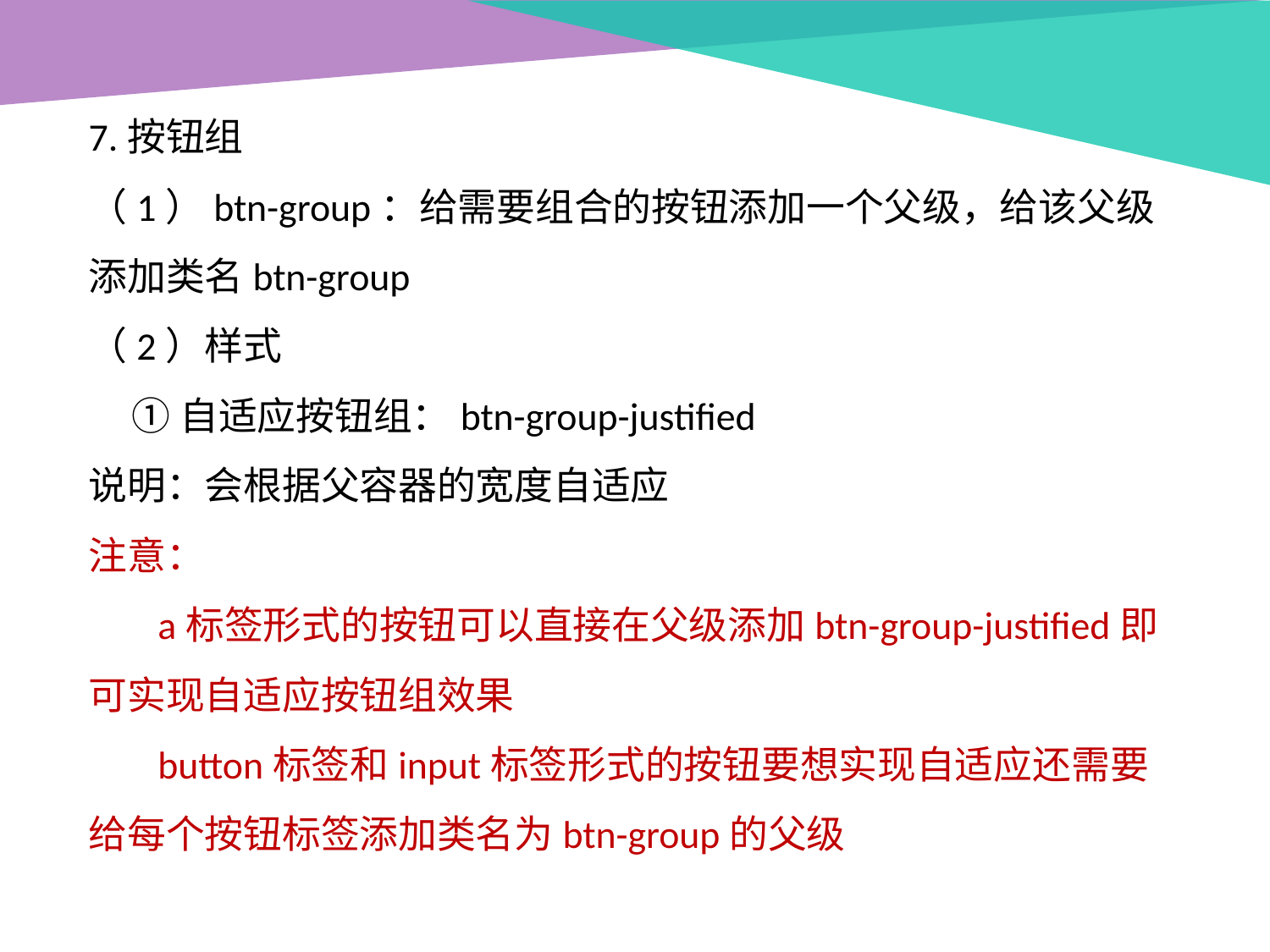

7.按钮组
（1）btn-group：给需要组合的按钮添加一个父级，给该父级添加类名btn-group
（2）样式
     ①自适应按钮组：btn-group-justified
说明：会根据父容器的宽度自适应
注意：
        a标签形式的按钮可以直接在父级添加btn-group-justified即可实现自适应按钮组效果
        button标签和input标签形式的按钮要想实现自适应还需要给每个按钮标签添加类名为btn-group的父级